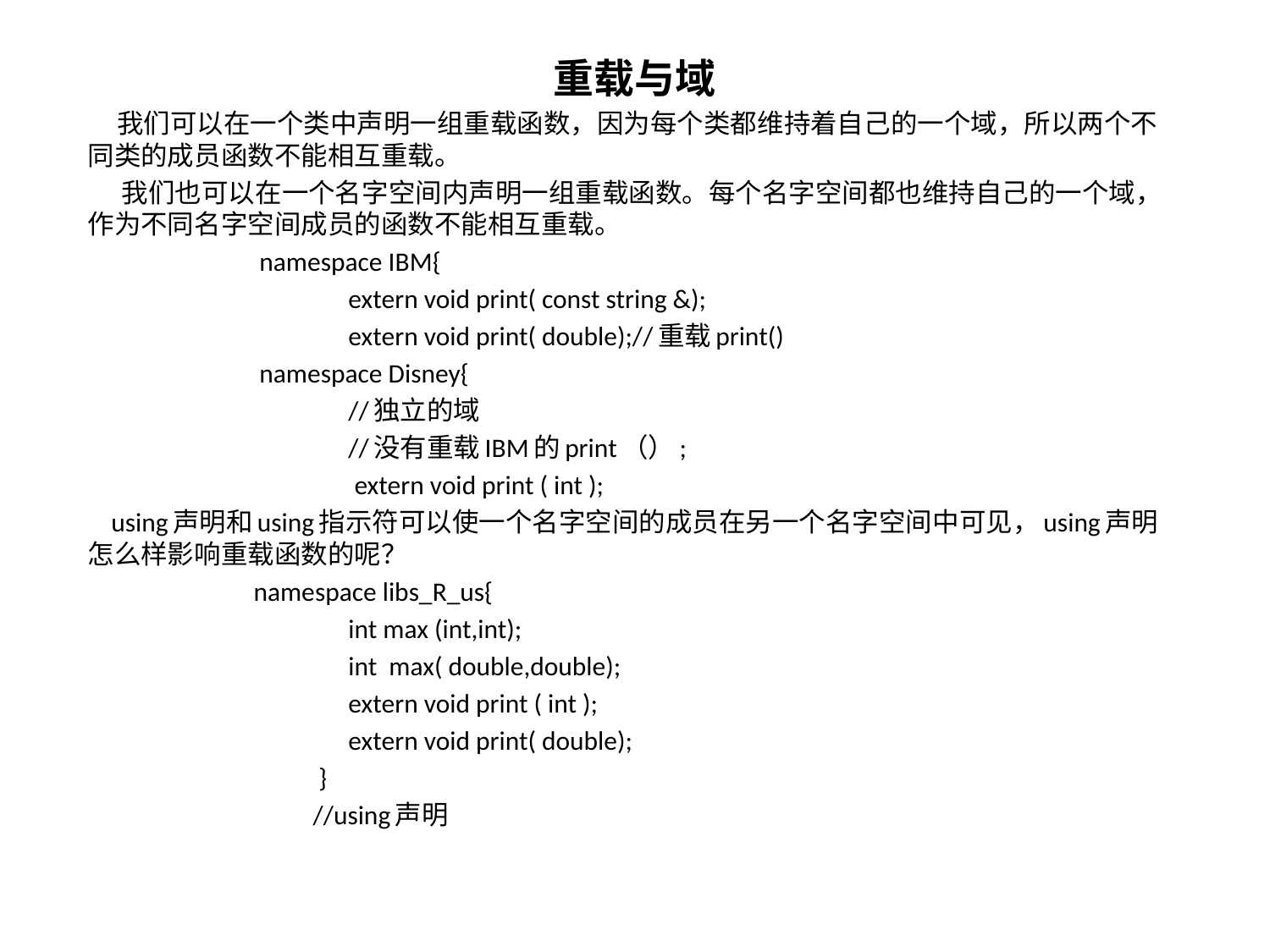

重载与域
     我们可以在一个类中声明一组重载函数，因为每个类都维持着自己的一个域，所以两个不同类的成员函数不能相互重载。
     我们也可以在一个名字空间内声明一组重载函数。每个名字空间都也维持自己的一个域，作为不同名字空间成员的函数不能相互重载。
                             namespace IBM{
                                            extern void print( const string &);
                                            extern void print( double);//重载print()
                             namespace Disney{
                                            //独立的域
                                            //没有重载IBM的print（）;
                                             extern void print ( int );
    using声明和using指示符可以使一个名字空间的成员在另一个名字空间中可见，using声明怎么样影响重载函数的呢？
                            namespace libs_R_us{
                                            int max (int,int);
                                            int  max( double,double);
                                            extern void print ( int );
                                            extern void print( double);
                                       }
                                      //using声明